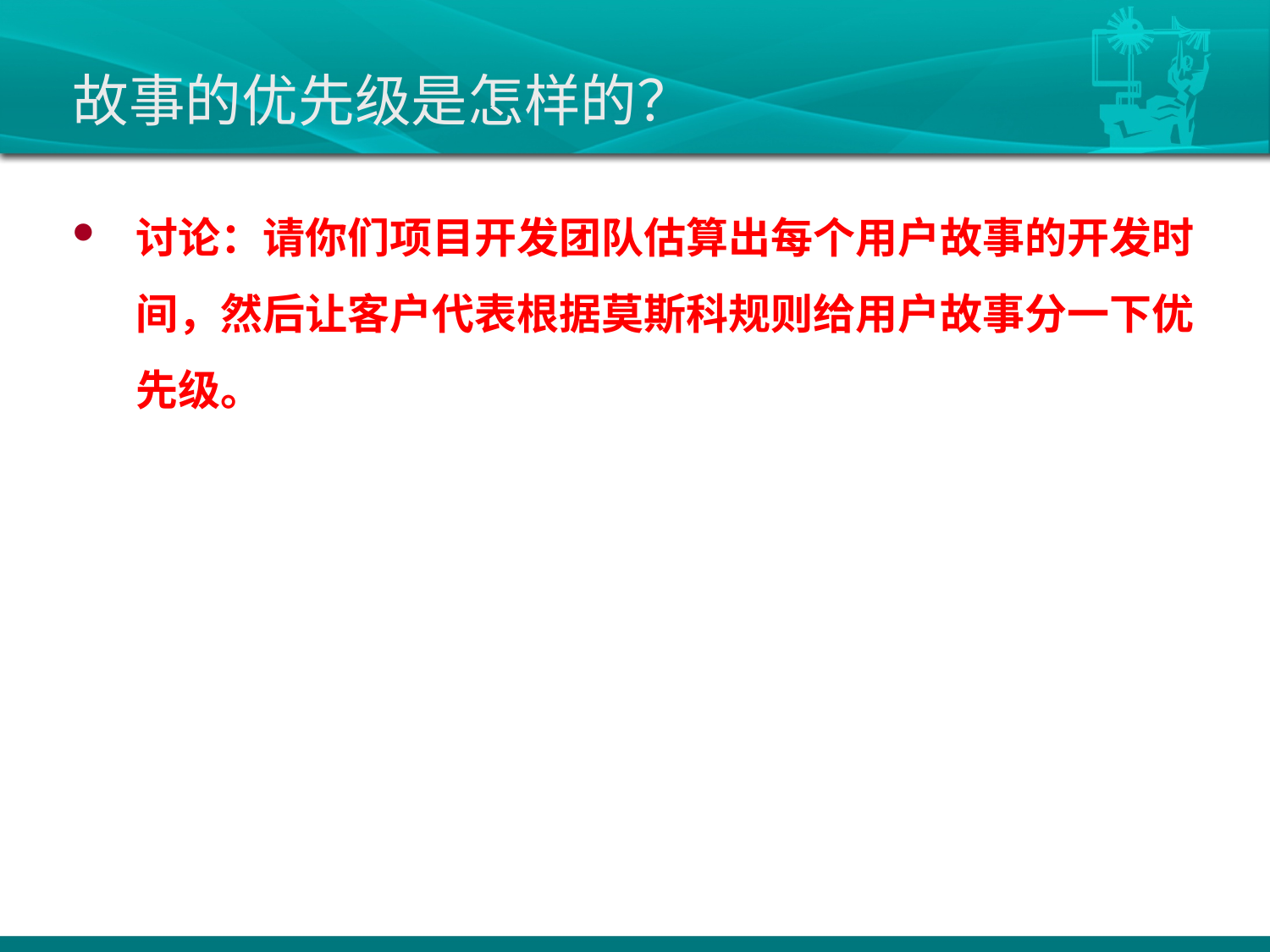

# 故事的优先级是怎样的？
讨论：请你们项目开发团队估算出每个用户故事的开发时间，然后让客户代表根据莫斯科规则给用户故事分一下优先级。